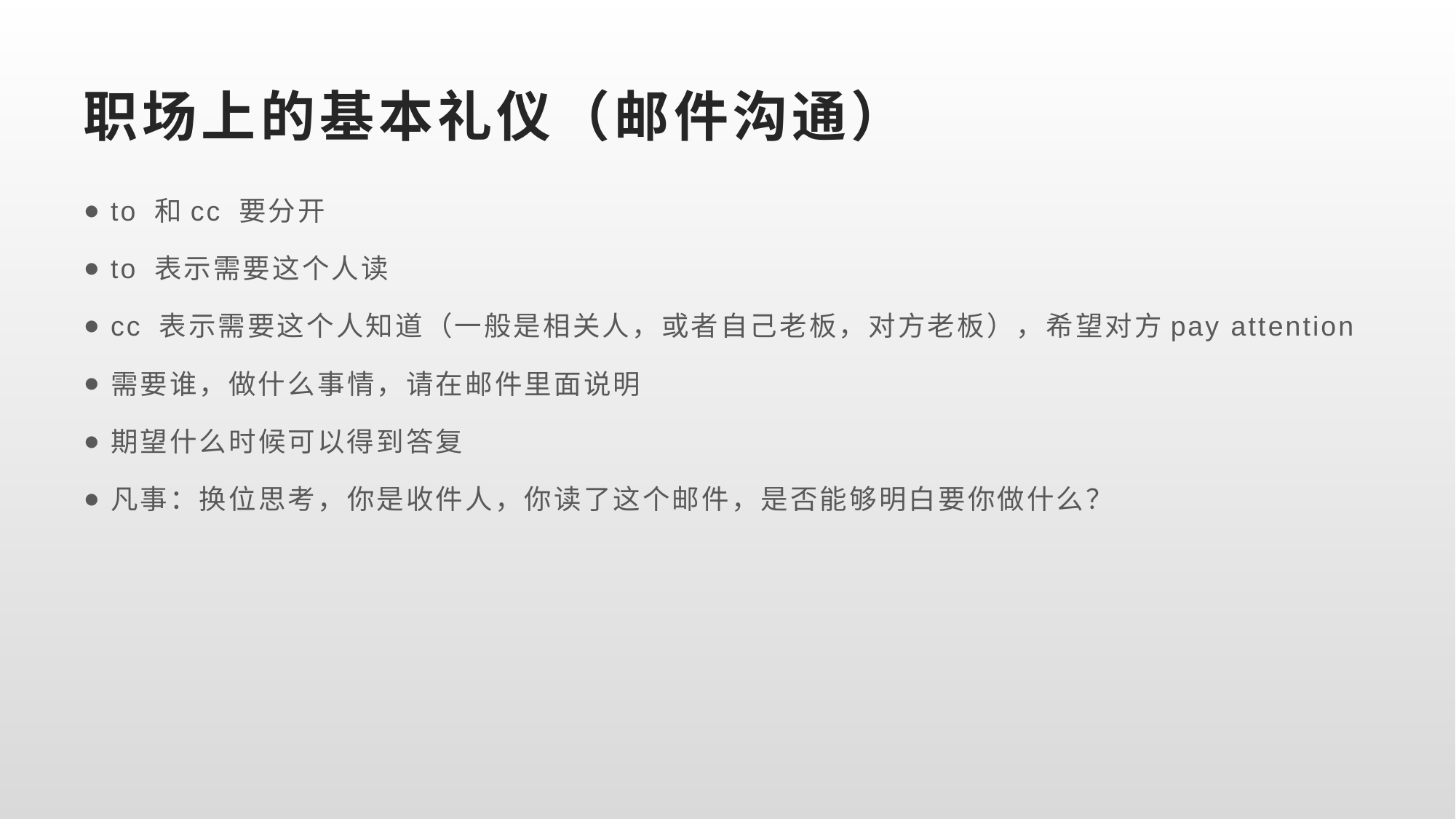

# 职场上的基本礼仪（邮件沟通）
to 和cc 要分开
to 表示需要这个人读
cc 表示需要这个人知道（一般是相关人，或者自己老板，对方老板），希望对方pay attention
需要谁，做什么事情，请在邮件里面说明
期望什么时候可以得到答复
凡事：换位思考，你是收件人，你读了这个邮件，是否能够明白要你做什么？